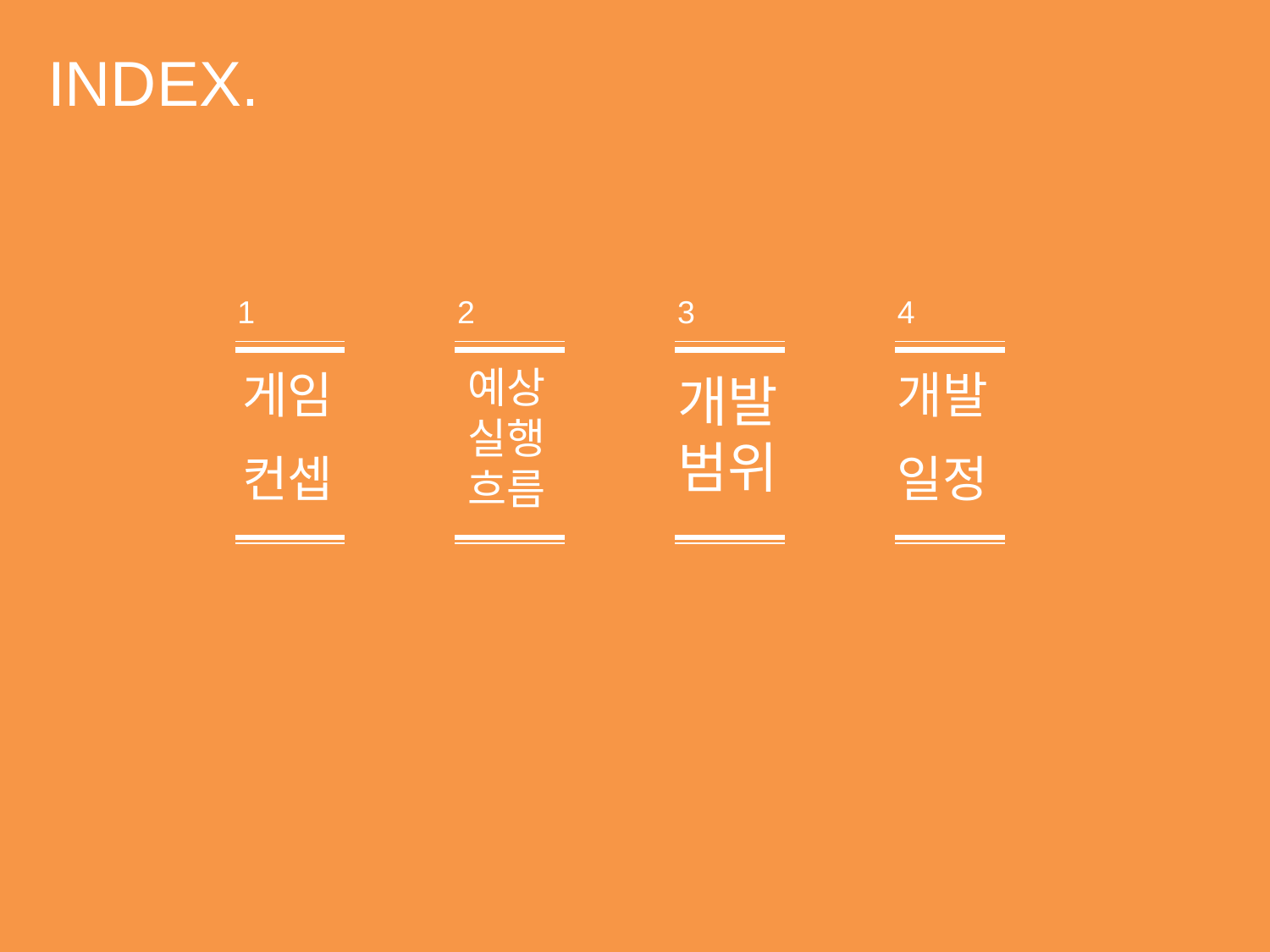

INDEX.
1
게임

컨셉
2
예상
실행
흐름

3
개발
범위
4
개발

일정